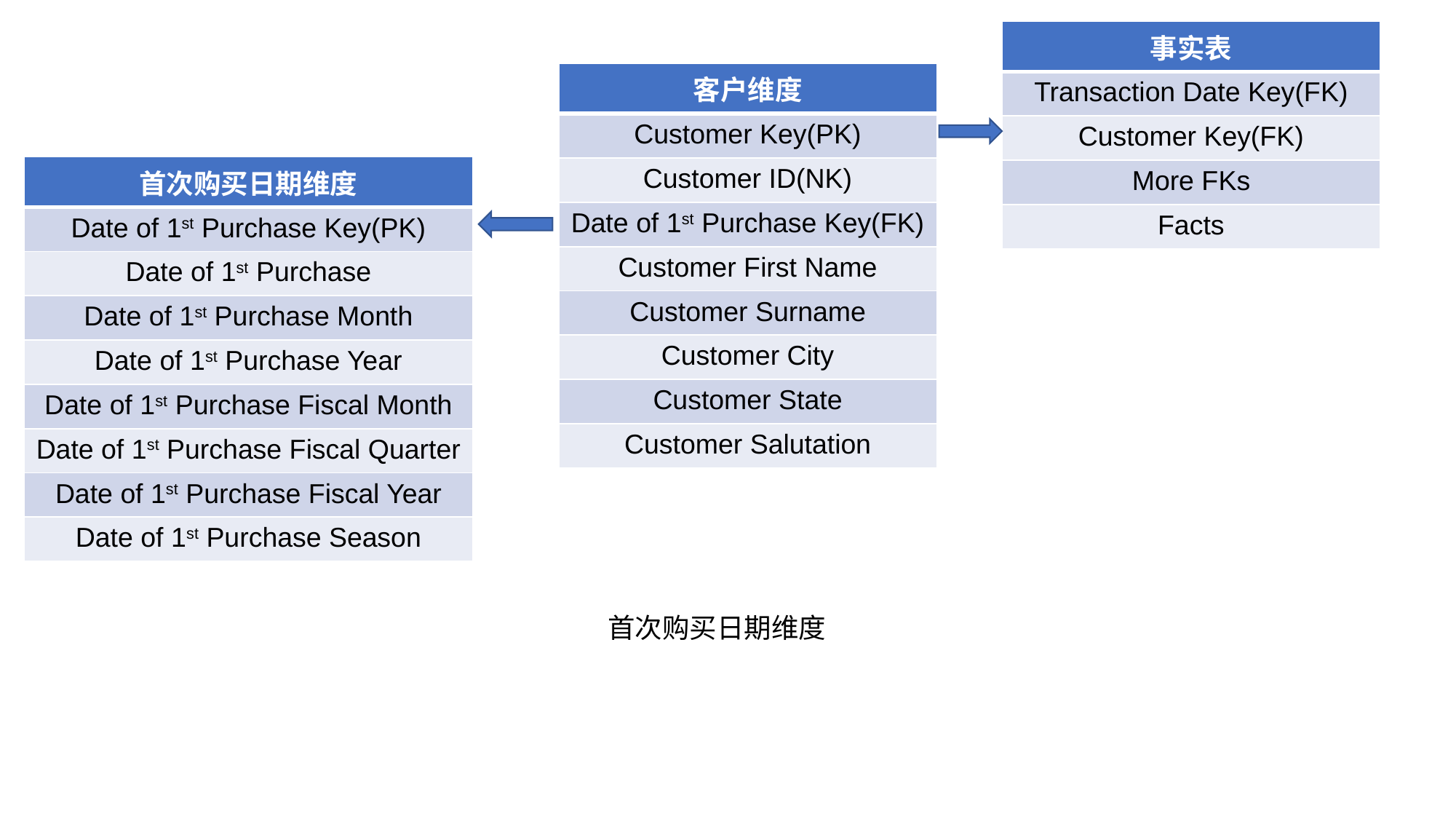

| 事实表 |
| --- |
| Transaction Date Key(FK) |
| Customer Key(FK) |
| More FKs |
| Facts |
| 客户维度 |
| --- |
| Customer Key(PK) |
| Customer ID(NK) |
| Date of 1st Purchase Key(FK) |
| Customer First Name |
| Customer Surname |
| Customer City |
| Customer State |
| Customer Salutation |

| 首次购买日期维度 |
| --- |
| Date of 1st Purchase Key(PK) |
| Date of 1st Purchase |
| Date of 1st Purchase Month |
| Date of 1st Purchase Year |
| Date of 1st Purchase Fiscal Month |
| Date of 1st Purchase Fiscal Quarter |
| Date of 1st Purchase Fiscal Year |
| Date of 1st Purchase Season |

首次购买日期维度